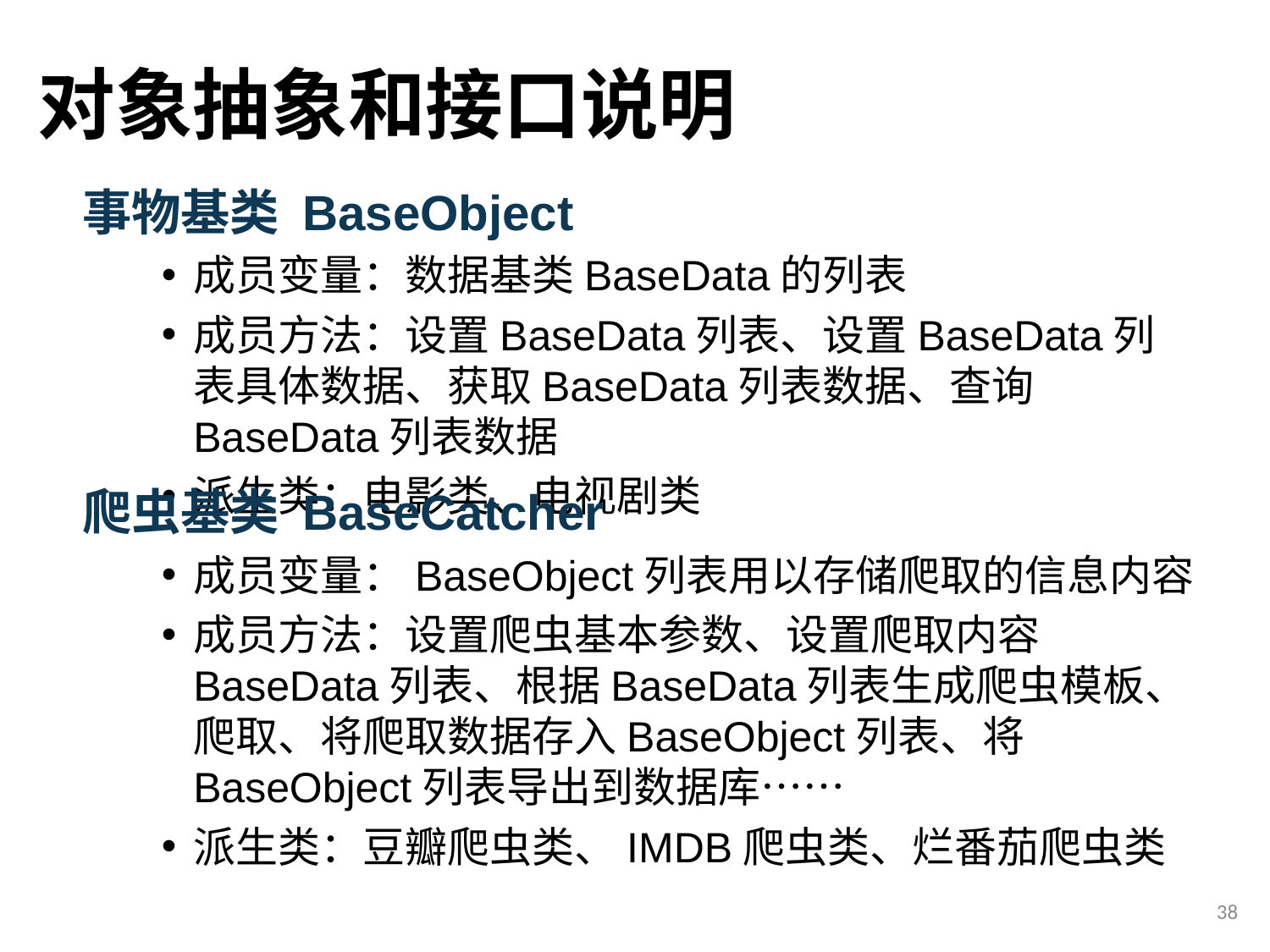

# 对象抽象和接口说明
事物基类 BaseObject
成员变量：数据基类BaseData的列表
成员方法：设置BaseData列表、设置BaseData列表具体数据、获取BaseData列表数据、查询BaseData列表数据
派生类：电影类、电视剧类
爬虫基类 BaseCatcher
成员变量：BaseObject列表用以存储爬取的信息内容
成员方法：设置爬虫基本参数、设置爬取内容BaseData列表、根据BaseData列表生成爬虫模板、爬取、将爬取数据存入BaseObject列表、将BaseObject列表导出到数据库……
派生类：豆瓣爬虫类、IMDB爬虫类、烂番茄爬虫类
38